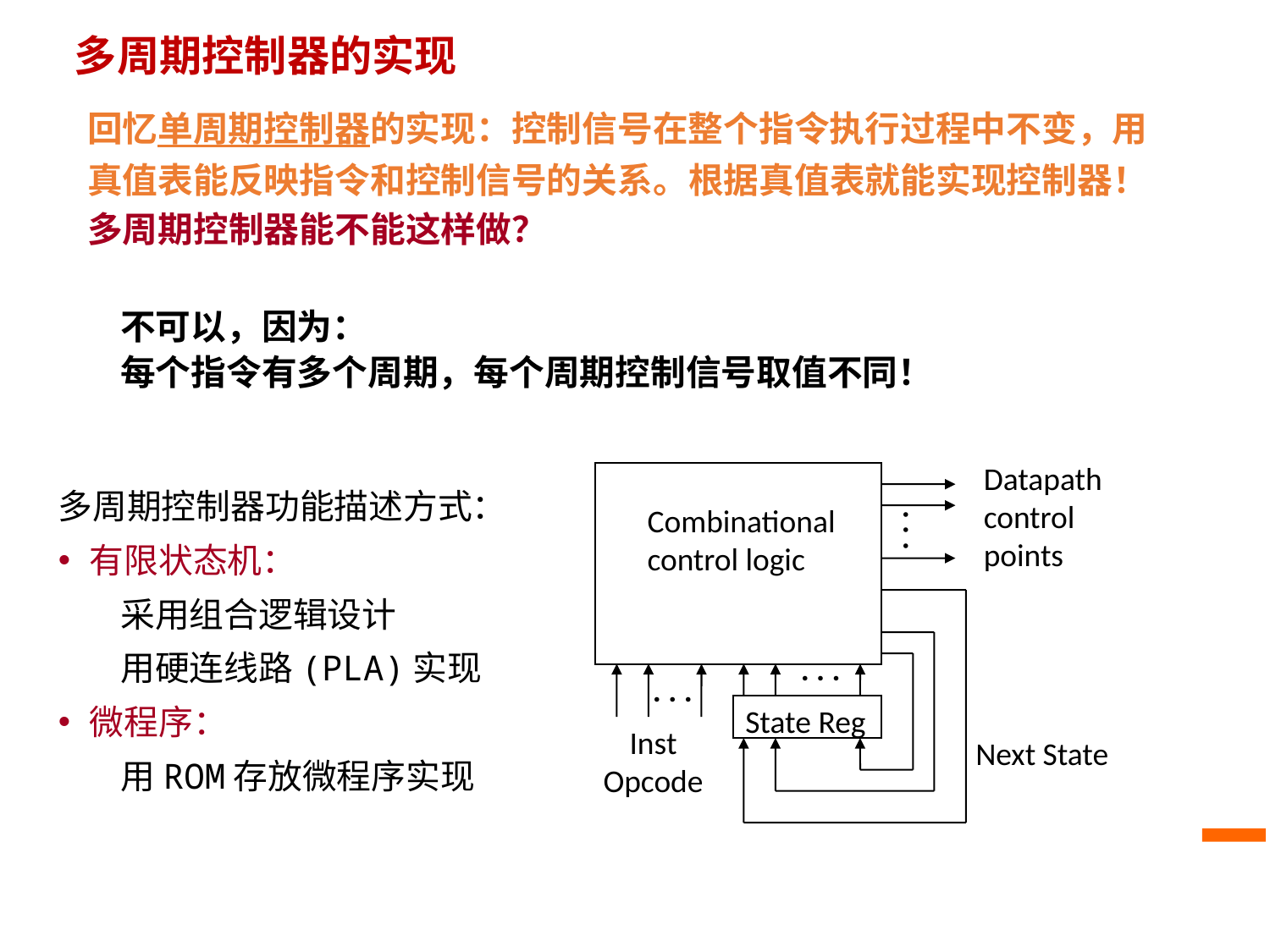

# 多周期控制器的实现
回忆单周期控制器的实现：控制信号在整个指令执行过程中不变，用真值表能反映指令和控制信号的关系。根据真值表就能实现控制器！
多周期控制器能不能这样做？
不可以，因为：
每个指令有多个周期，每个周期控制信号取值不同！
Datapath
control
points

Combinational
control logic

State Reg

Inst
Opcode
Next State

. . .
. . .
. . .
多周期控制器功能描述方式：
有限状态机：
采用组合逻辑设计
用硬连线路(PLA)实现
微程序：
用ROM存放微程序实现